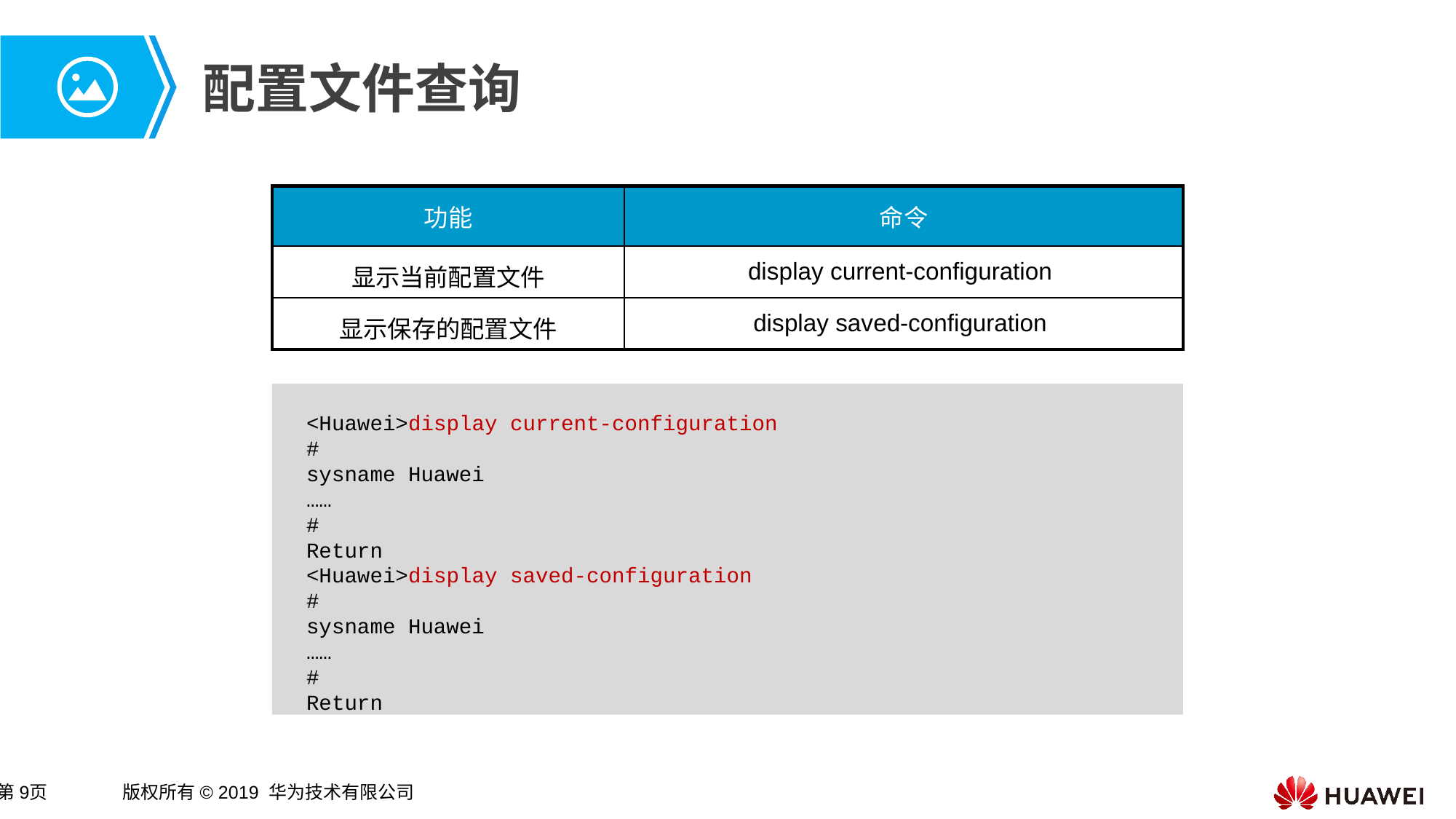

# 配置文件查询
| 功能 | 命令 |
| --- | --- |
| 显示当前配置文件 | display current-configuration |
| 显示保存的配置文件 | display saved-configuration |

<Huawei>display current-configuration
#
sysname Huawei
……
#
Return
<Huawei>display saved-configuration
#
sysname Huawei
……
#
Return